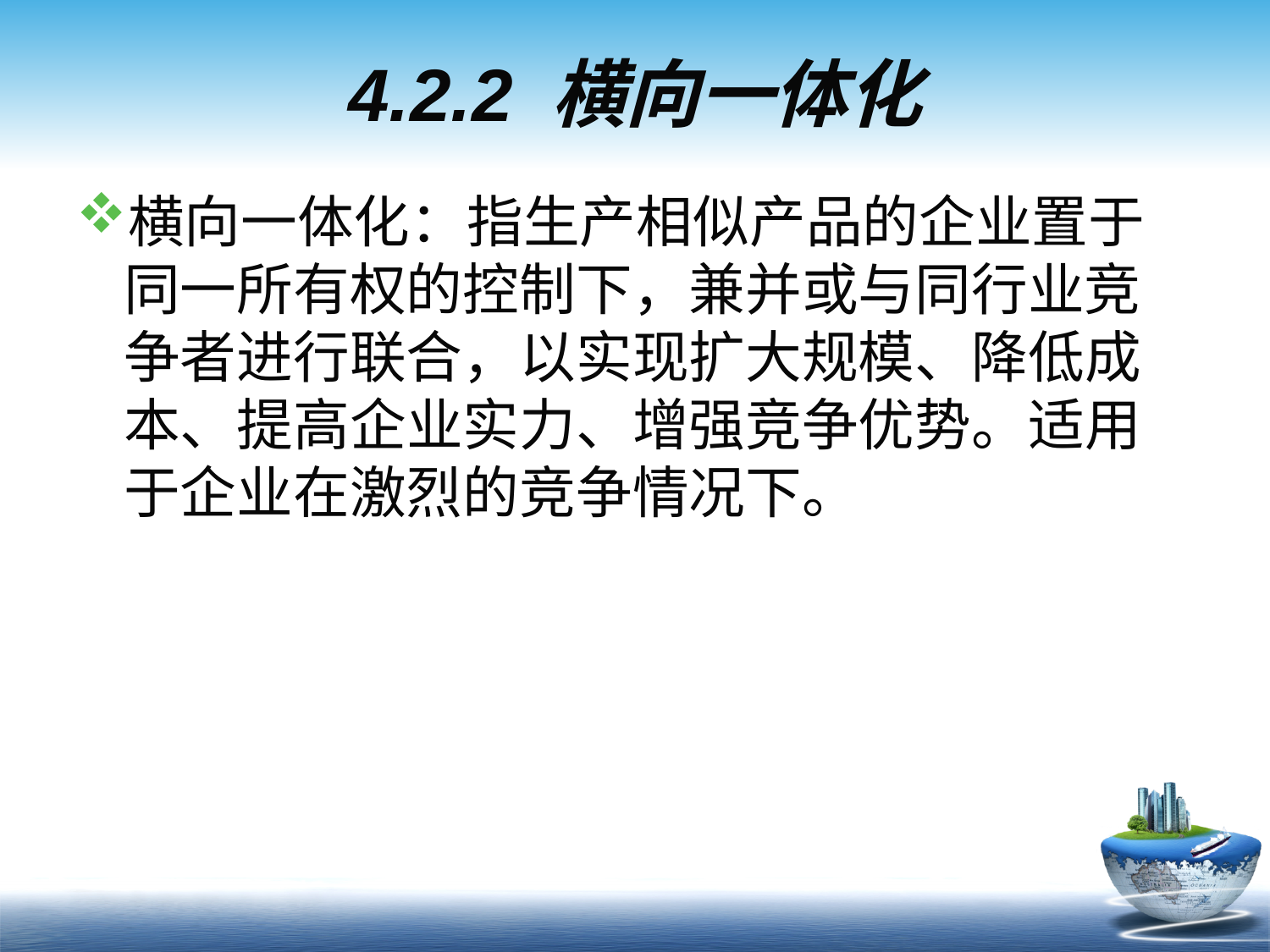

# 4.2.2 横向一体化
横向一体化：指生产相似产品的企业置于同一所有权的控制下，兼并或与同行业竞争者进行联合，以实现扩大规模、降低成本、提高企业实力、增强竞争优势。适用于企业在激烈的竞争情况下。